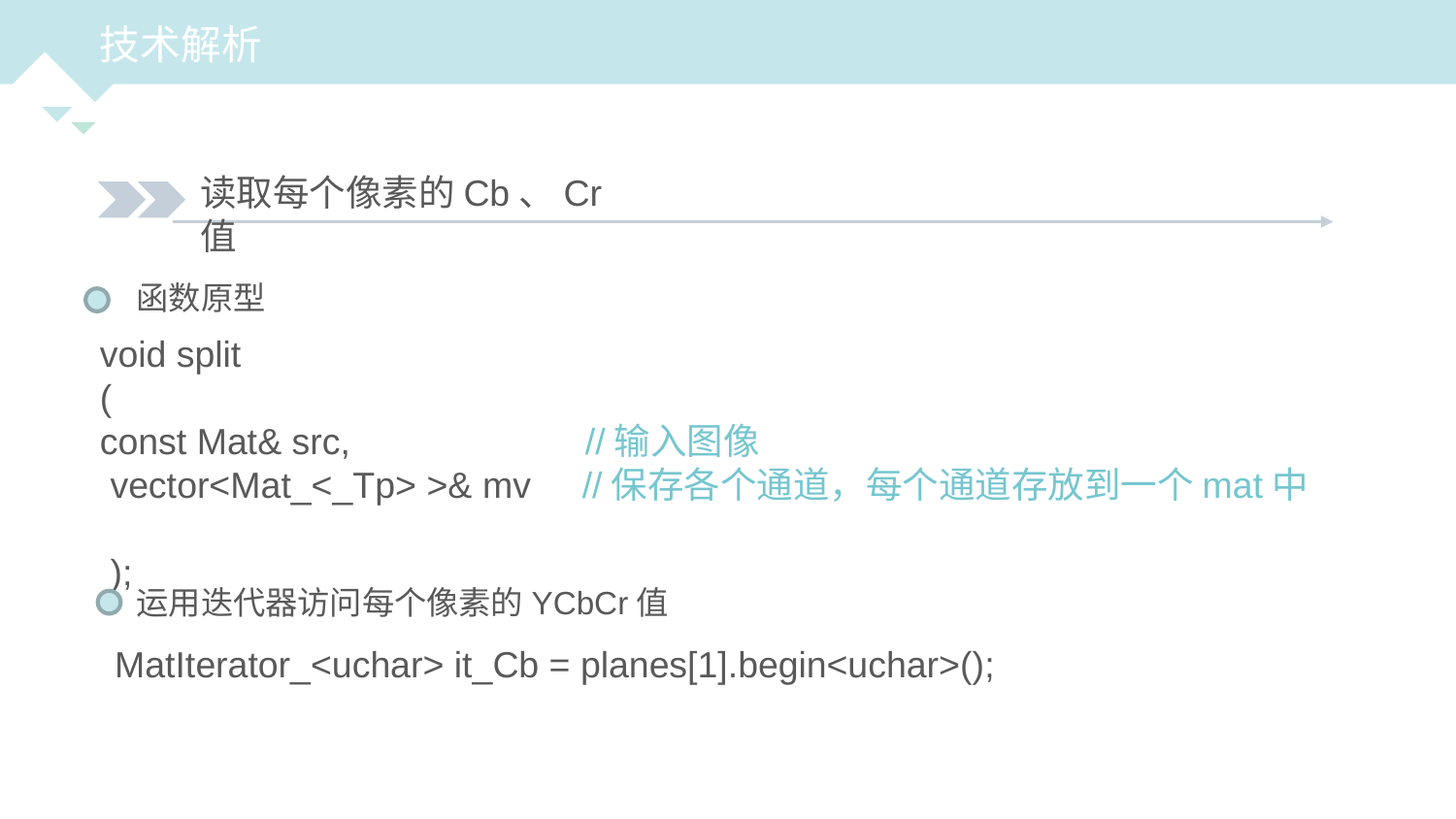

技术解析
读取每个像素的Cb、Cr值

函数原型

void split
(
const Mat& src,                       //输入图像
 vector<Mat_<_Tp> >& mv     //保存各个通道，每个通道存放到一个mat中
 );
运用迭代器访问每个像素的YCbCr值

MatIterator_<uchar> it_Cb = planes[1].begin<uchar>();